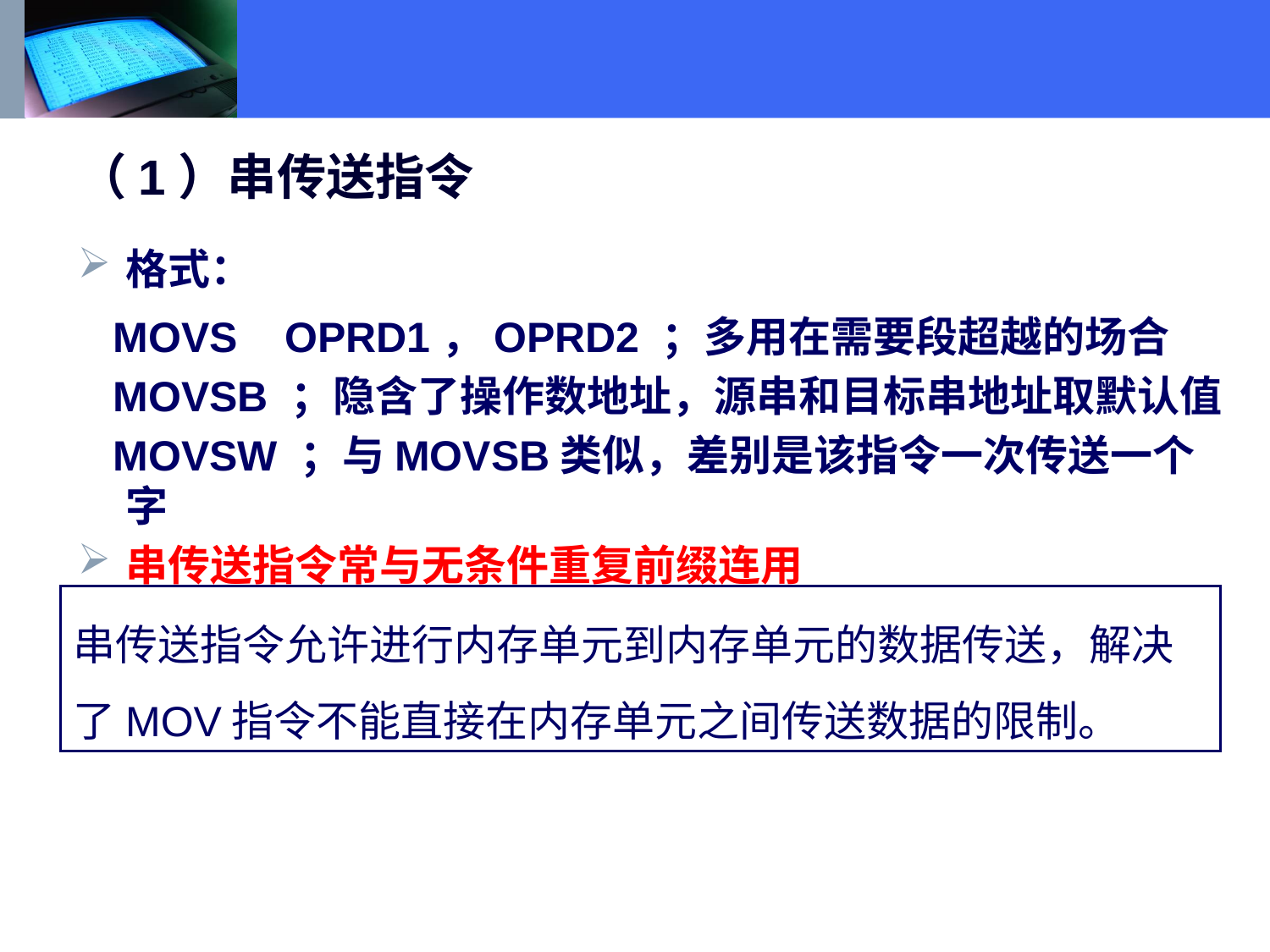

（1）串传送指令
格式：
   MOVS    OPRD1，OPRD2 ；多用在需要段超越的场合
   MOVSB ；隐含了操作数地址，源串和目标串地址取默认值
   MOVSW ；与MOVSB类似，差别是该指令一次传送一个字
串传送指令常与无条件重复前缀连用
串传送指令允许进行内存单元到内存单元的数据传送，解决了MOV指令不能直接在内存单元之间传送数据的限制。